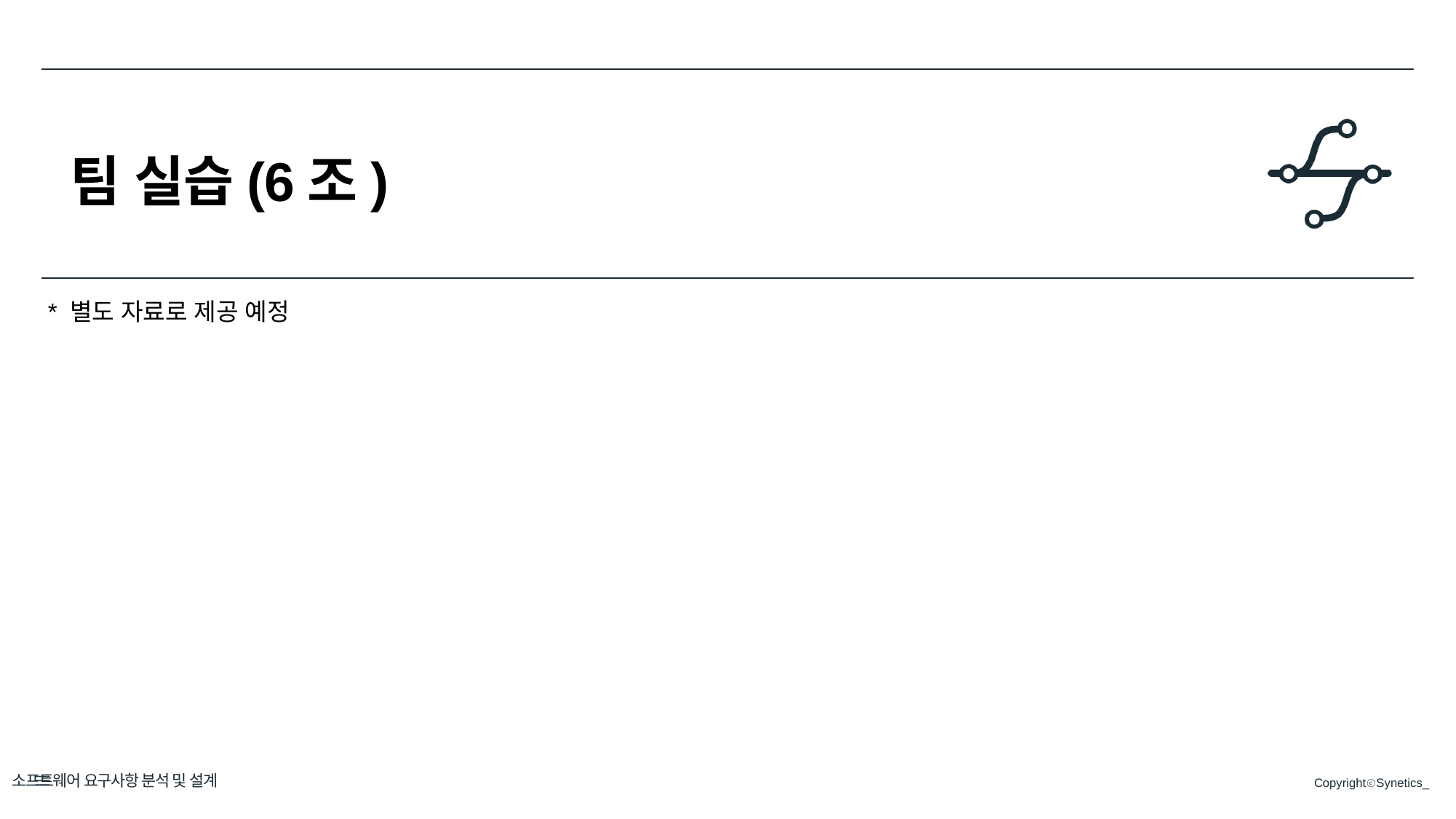

# 팀 실습(6조)

* 별도 자료로 제공 예정